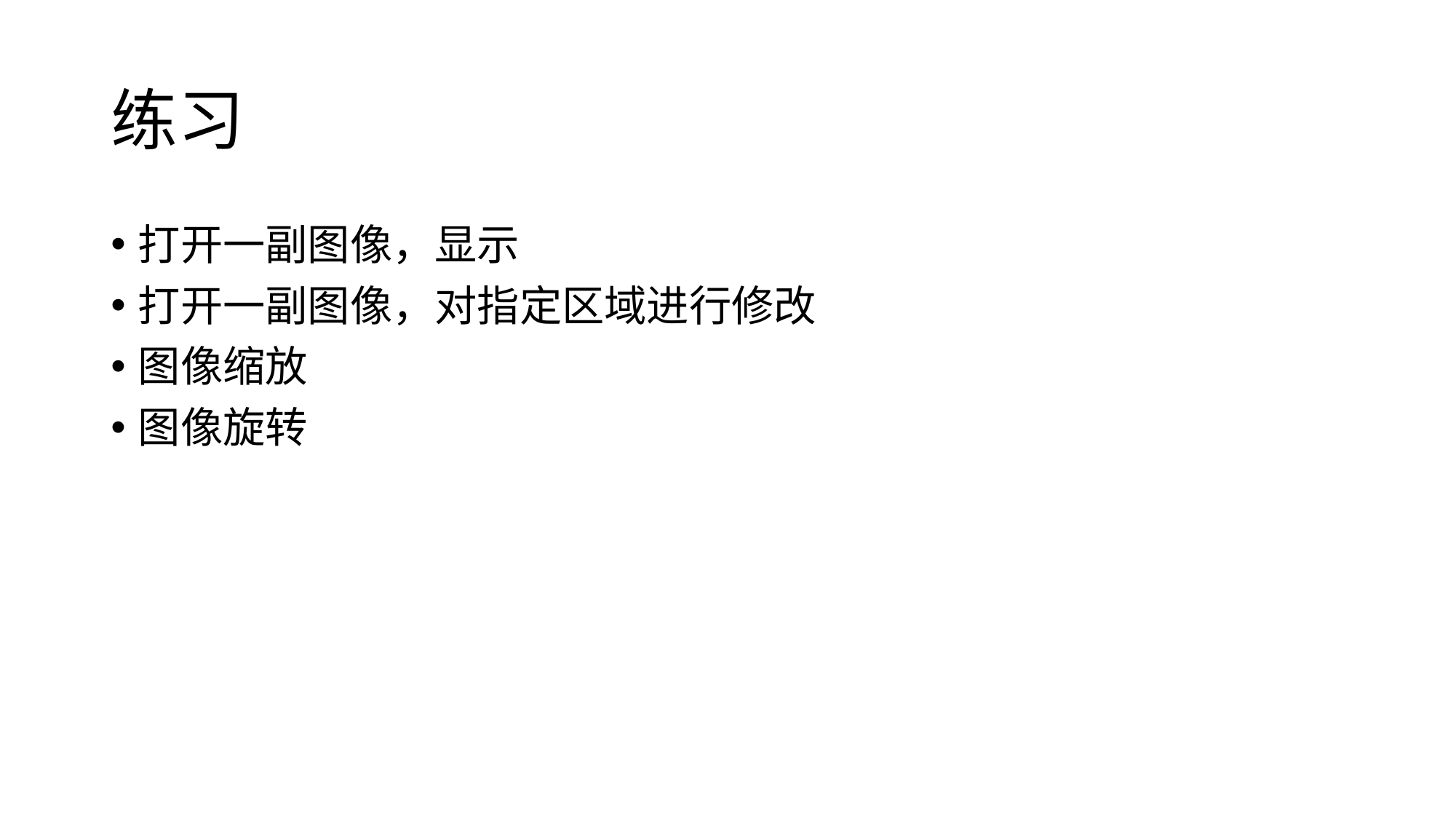

# 练习
打开一副图像，显示
打开一副图像，对指定区域进行修改
图像缩放
图像旋转